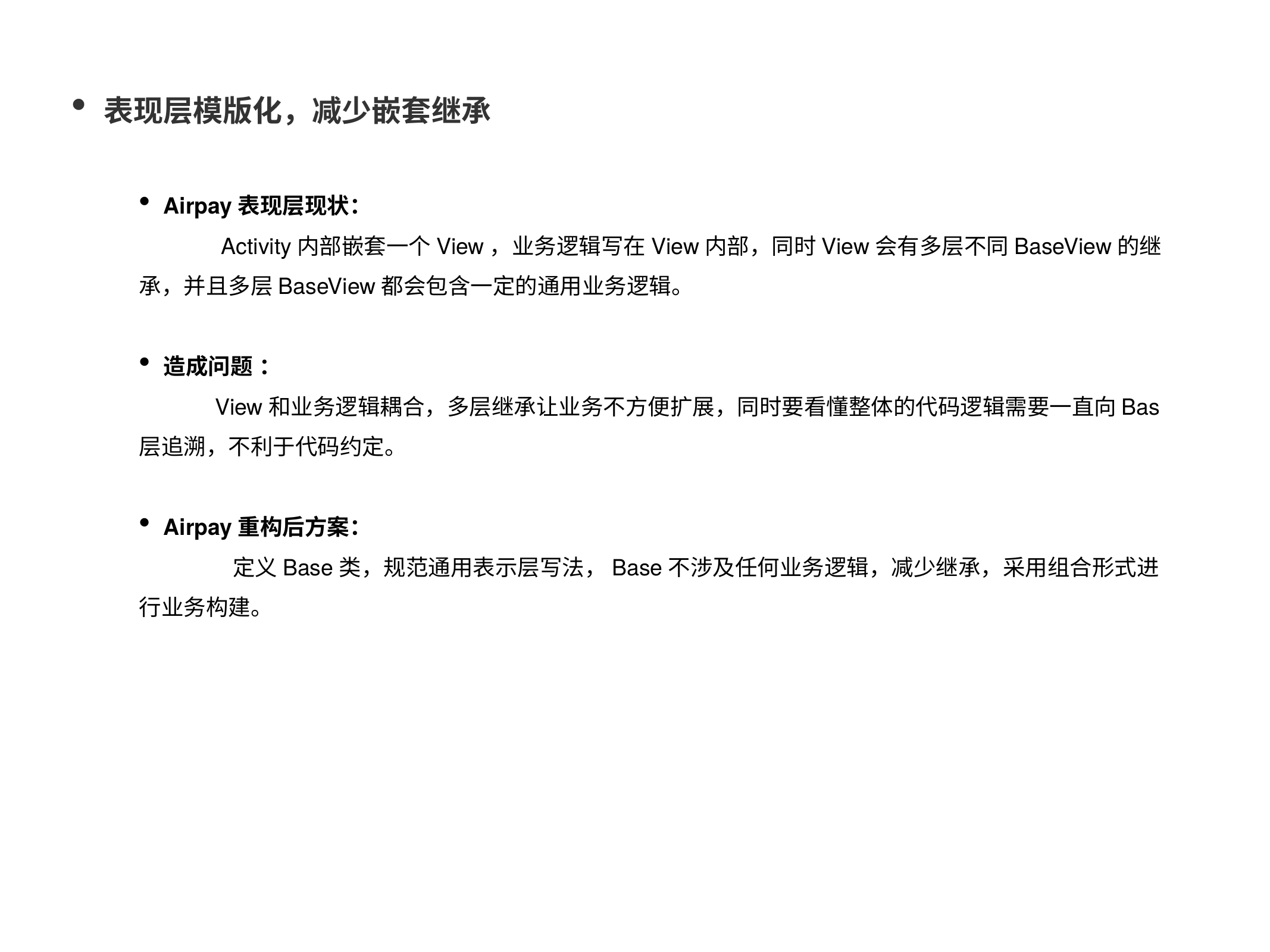

# 表现层模版化，减少嵌套继承
Airpay表现层现状：
      Activity内部嵌套一个View，业务逻辑写在View内部，同时View会有多层不同BaseView的继承，并且多层BaseView都会包含一定的通用业务逻辑。

造成问题 ：
     View和业务逻辑耦合，多层继承让业务不方便扩展，同时要看懂整体的代码逻辑需要一直向Bas层追溯，不利于代码约定。

Airpay重构后方案：
       定义Base类，规范通用表示层写法，Base不涉及任何业务逻辑，减少继承，采用组合形式进行业务构建。